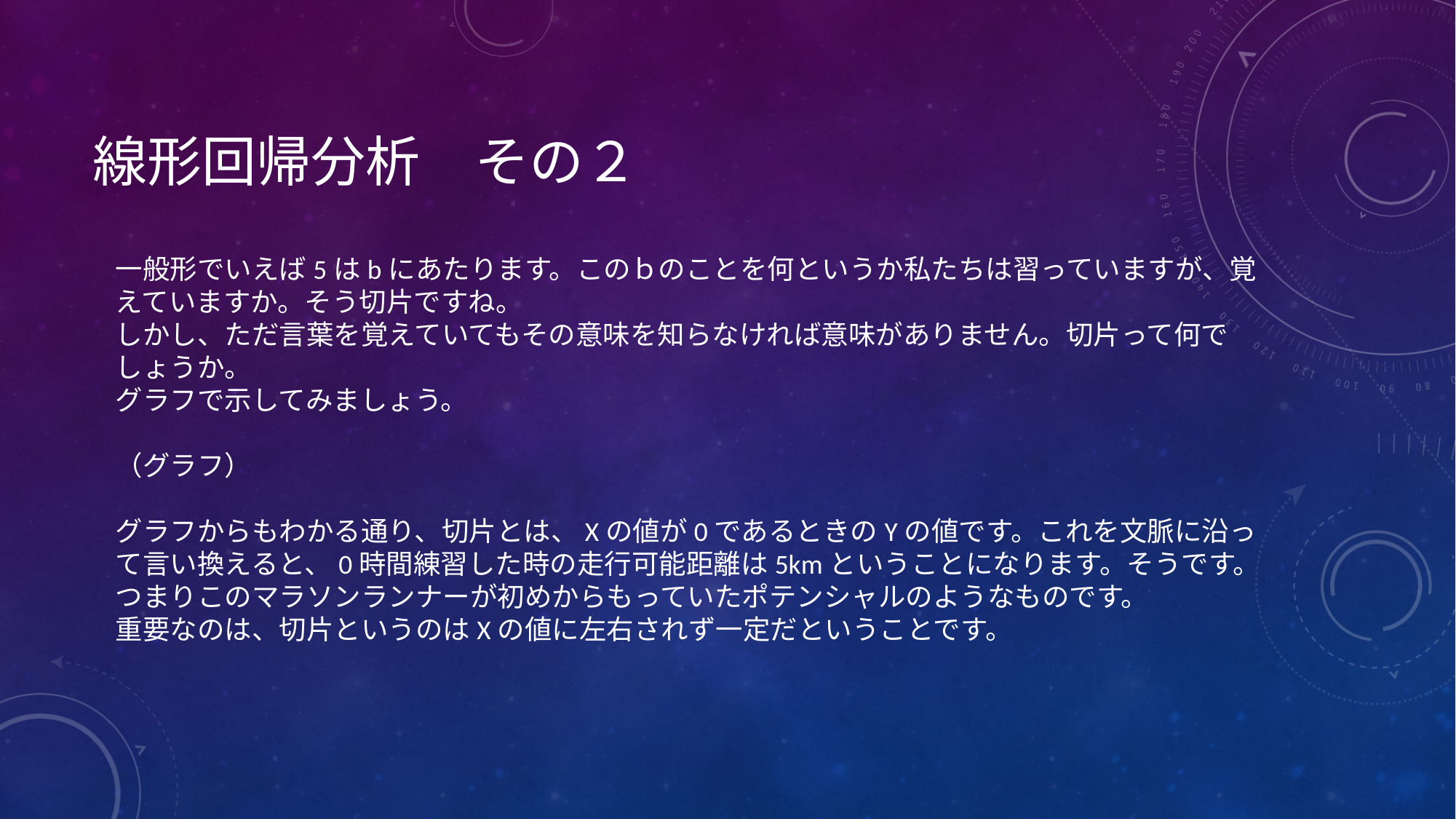

# 線形回帰分析　その２
一般形でいえば5はbにあたります。このｂのことを何というか私たちは習っていますが、覚えていますか。そう切片ですね。
しかし、ただ言葉を覚えていてもその意味を知らなければ意味がありません。切片って何でしょうか。
グラフで示してみましょう。

（グラフ）

グラフからもわかる通り、切片とは、Xの値が0であるときのYの値です。これを文脈に沿って言い換えると、0時間練習した時の走行可能距離は5kmということになります。そうです。つまりこのマラソンランナーが初めからもっていたポテンシャルのようなものです。
重要なのは、切片というのはXの値に左右されず一定だということです。